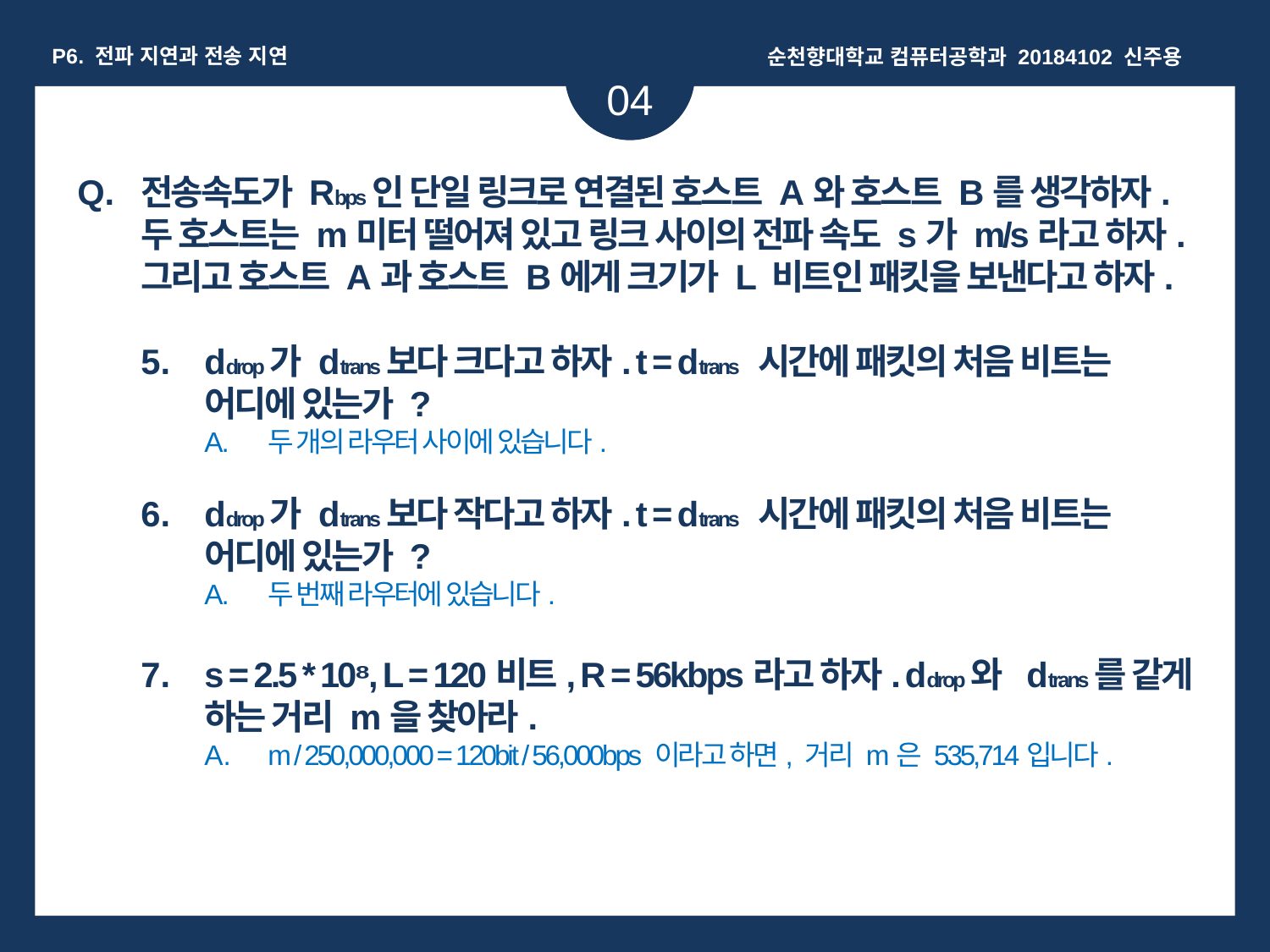

P6. 전파 지연과 전송 지연
순천향대학교 컴퓨터공학과 20184102 신주용
04

전송속도가 Rbps인 단일 링크로 연결된 호스트 A와 호스트 B를 생각하자. 두 호스트는 m미터 떨어져 있고 링크 사이의 전파 속도 s가 m/s라고 하자. 그리고 호스트 A과 호스트 B에게 크기가 L 비트인 패킷을 보낸다고 하자.

ddrop가 dtrans보다 크다고 하자. t = dtrans 시간에 패킷의 처음 비트는 어디에 있는가 ?
두 개의 라우터 사이에 있습니다.

ddrop가 dtrans보다 작다고 하자. t = dtrans 시간에 패킷의 처음 비트는 어디에 있는가 ?
두 번째 라우터에 있습니다.

s = 2.5 * 10⁸, L = 120비트, R = 56kbps라고 하자. ddrop와  dtrans를 같게 하는 거리 m을 찾아라.
m / 250,000,000 = 120bit / 56,000bps 이라고 하면, 거리 m은 535,714입니다.